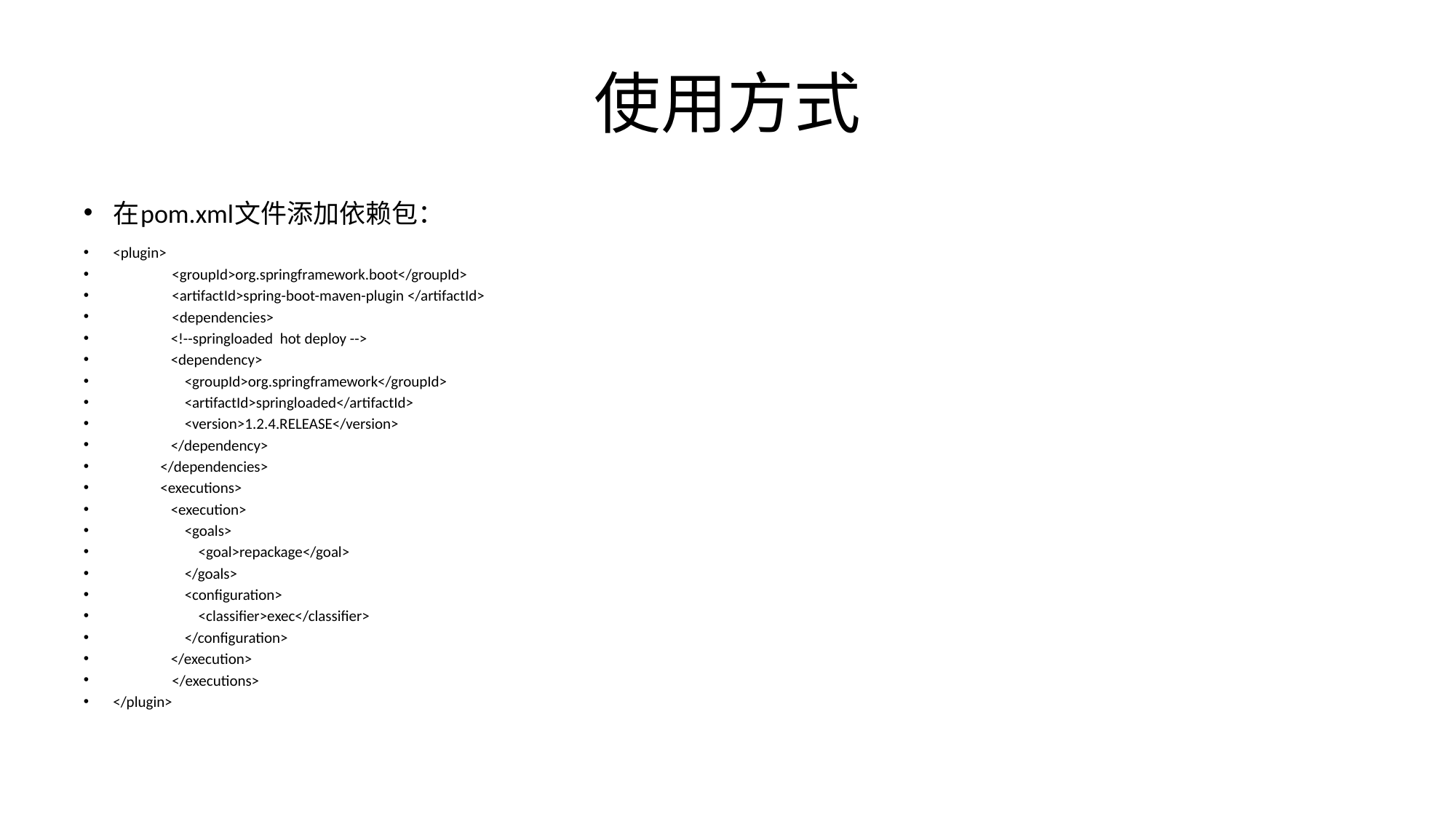

# 使用方式
在pom.xml文件添加依赖包：

<plugin>
	          		<groupId>org.springframework.boot</groupId>
	          		<artifactId>spring-boot-maven-plugin </artifactId>
	          		<dependencies>
			           <!--springloaded  hot deploy -->
			           <dependency>
			               <groupId>org.springframework</groupId>
			               <artifactId>springloaded</artifactId>
			               <version>1.2.4.RELEASE</version>
			           </dependency>
			        </dependencies>
			        <executions>
			           <execution>
			               <goals>
			                   <goal>repackage</goal>
			               </goals>
			               <configuration>
			                   <classifier>exec</classifier>
			               </configuration>
			           </execution>
		       		</executions>
</plugin>